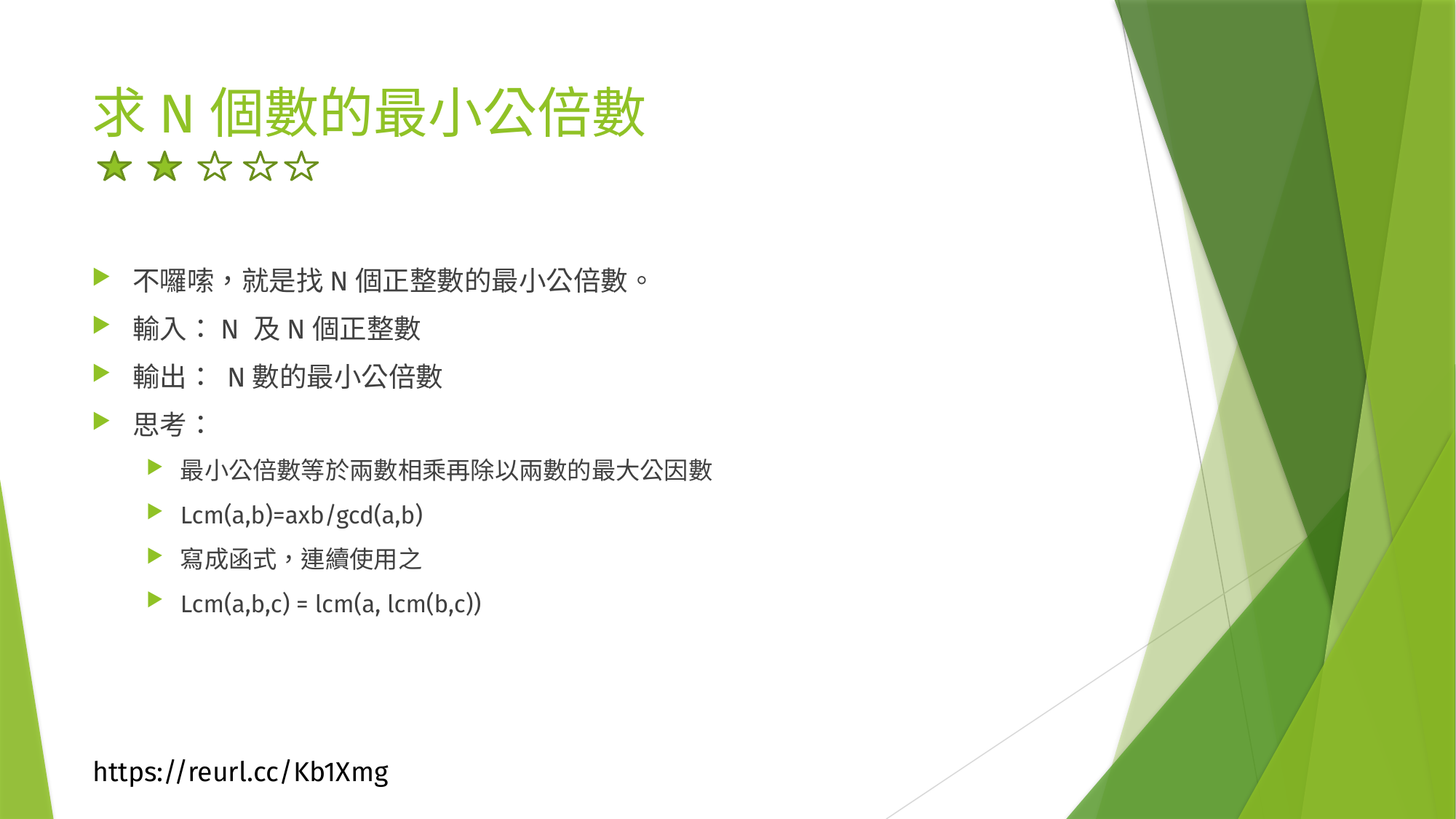

# 求N個數的最小公倍數

不囉嗦，就是找N個正整數的最小公倍數。
輸入：N 及N個正整數
輸出： N數的最小公倍數
思考：
最小公倍數等於兩數相乘再除以兩數的最大公因數
Lcm(a,b)=axb/gcd(a,b)
寫成函式，連續使用之
Lcm(a,b,c) = lcm(a, lcm(b,c))